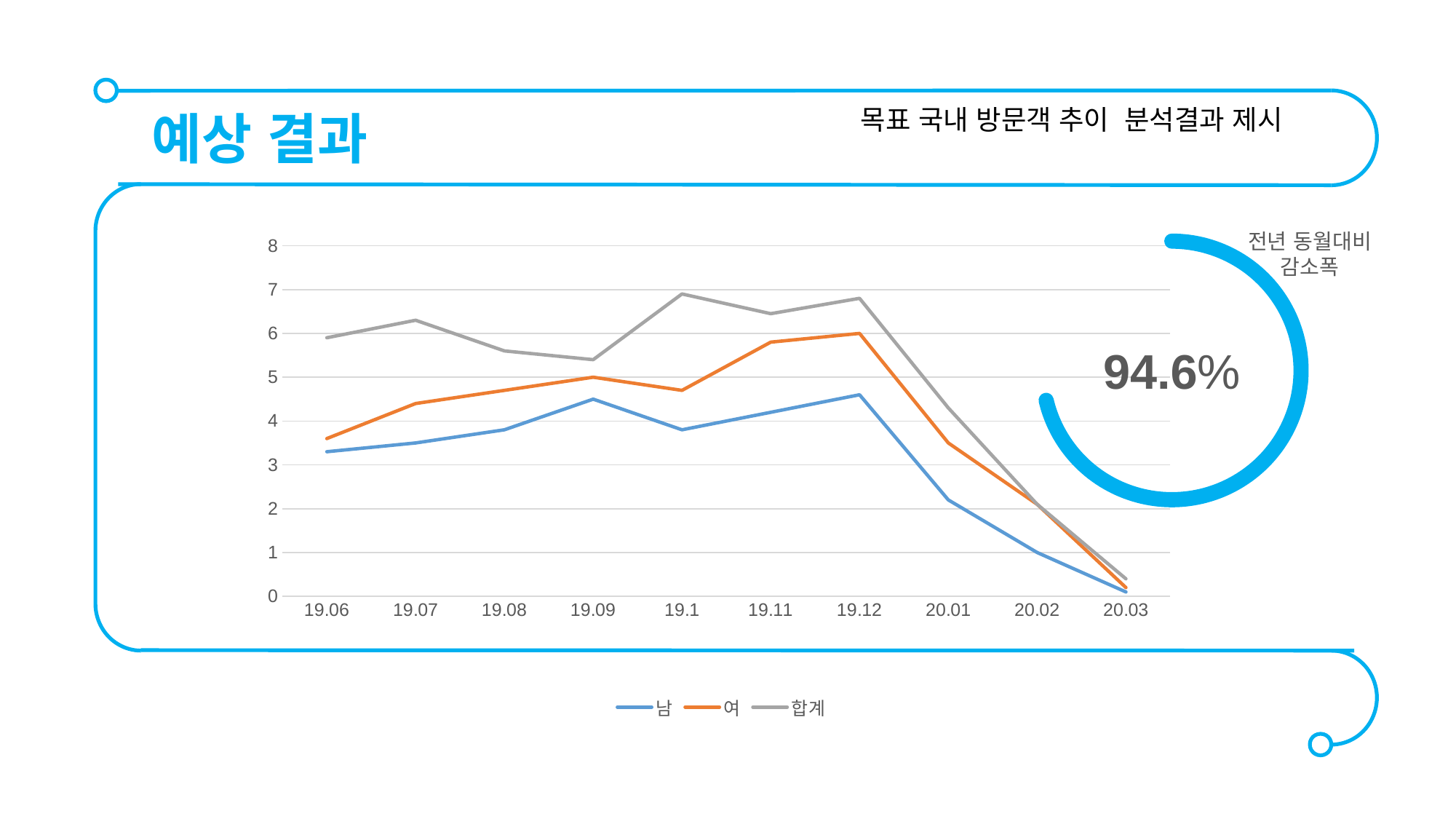

목표 국내 방문객 추이  분석결과 제시
예상 결과

### Chart

| Category | 남 | 여 | 합계 |
|---|---|---|---|
| 19.059999999999999 | 3.3 | 3.6 | 5.9 |
| 19.07 | 3.5 | 4.4 | 6.3 |
| 19.079999999999998 | 3.8 | 4.7 | 5.6 |
| 19.09 | 4.5 | 5.0 | 5.4 |
| 19.100000000000001 | 3.8 | 4.7 | 6.9 |
| 19.11 | 4.2 | 5.8 | 6.45 |
| 19.12 | 4.6 | 6.0 | 6.8 |
| 20.010000000000002 | 2.2 | 3.5 | 4.3 |
| 20.02 | 1.0 | 2.1 | 2.1 |
| 20.03 | 0.1 | 0.2 | 0.4 |
전년 동월대비 감소폭

94.6%